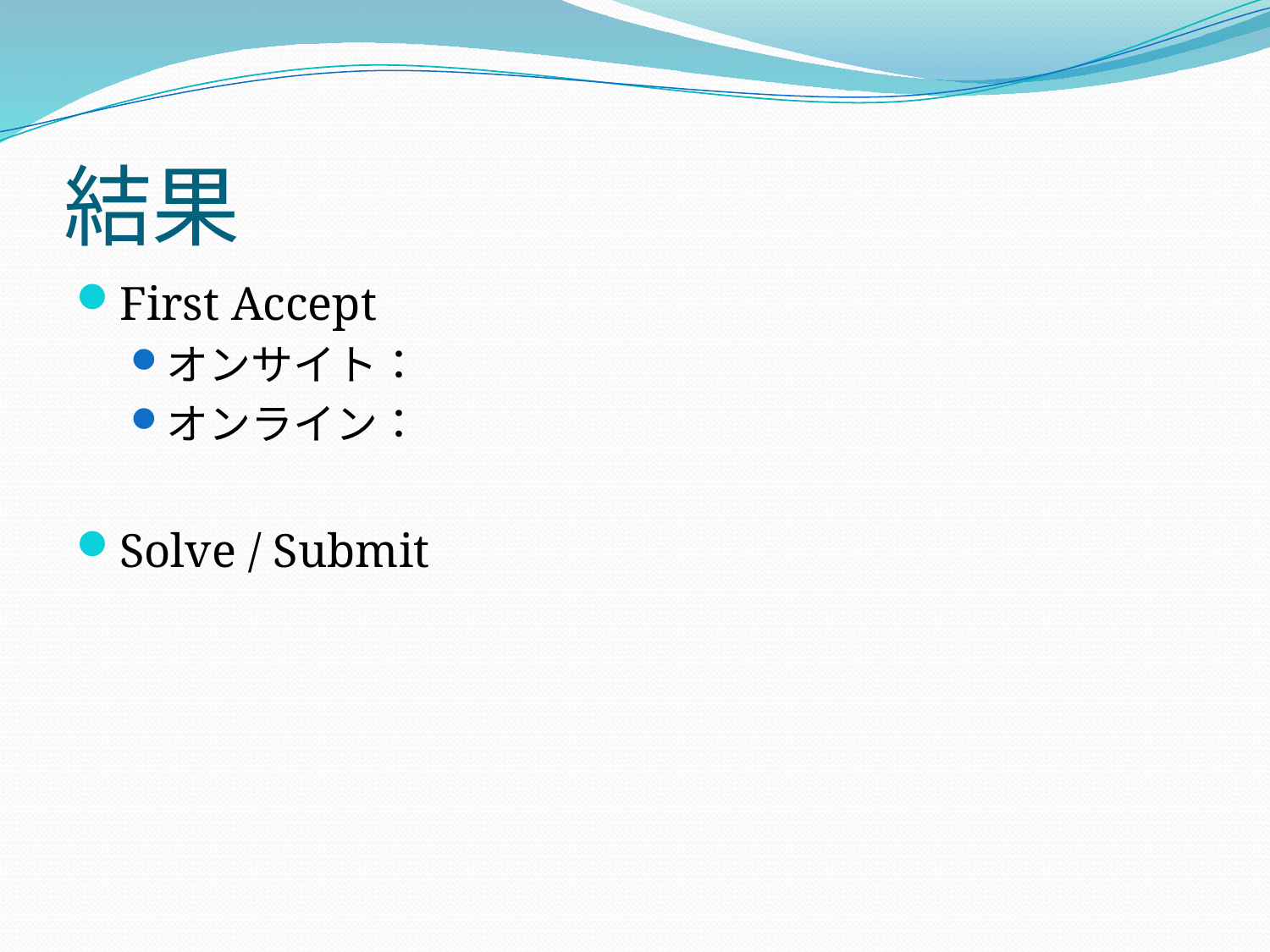

# 結果
First Accept
オンサイト：
オンライン：

Solve / Submit